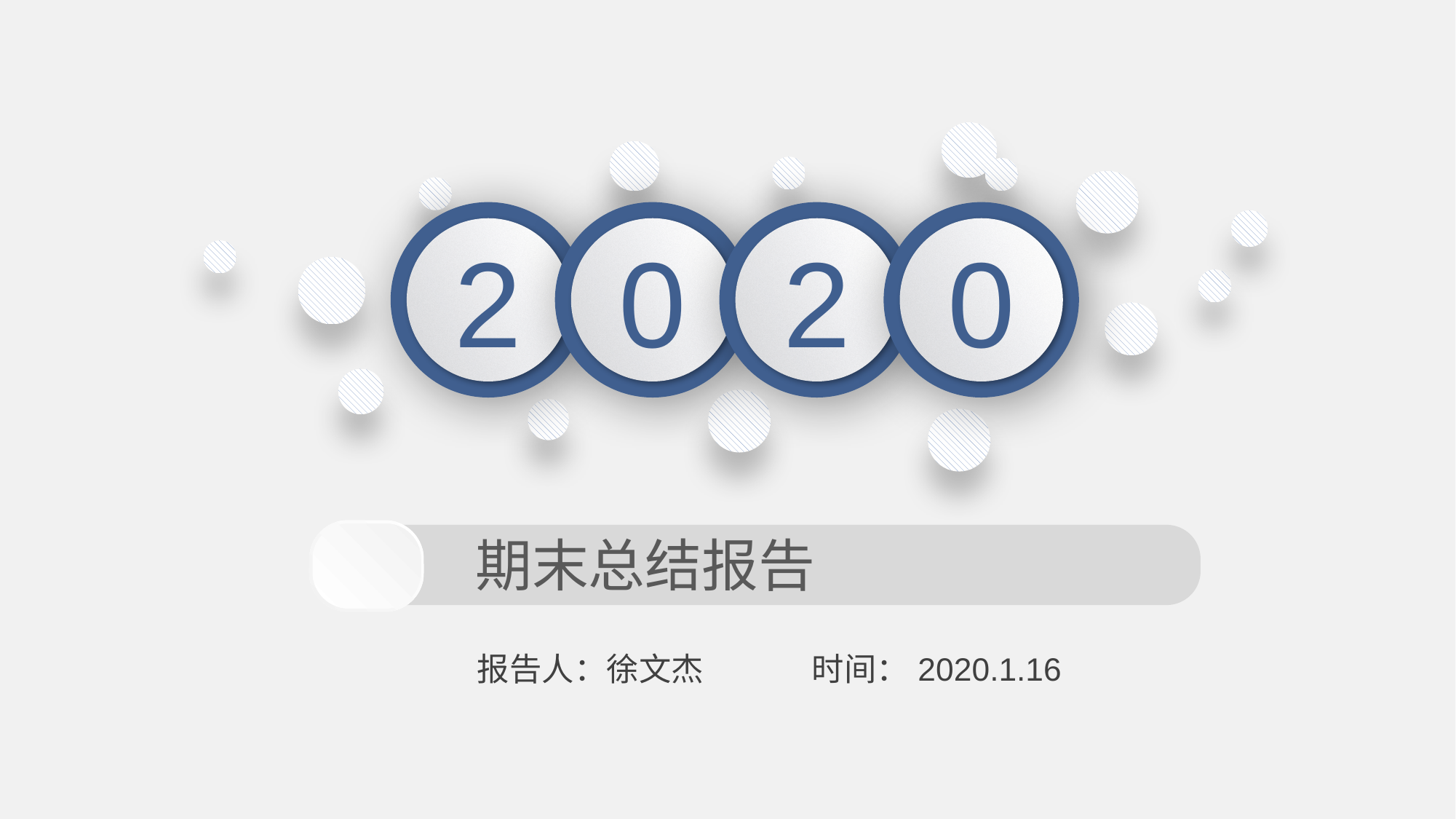

2

0

2

0

期末总结报告

报告人：徐文杰               时间：2020.1.16